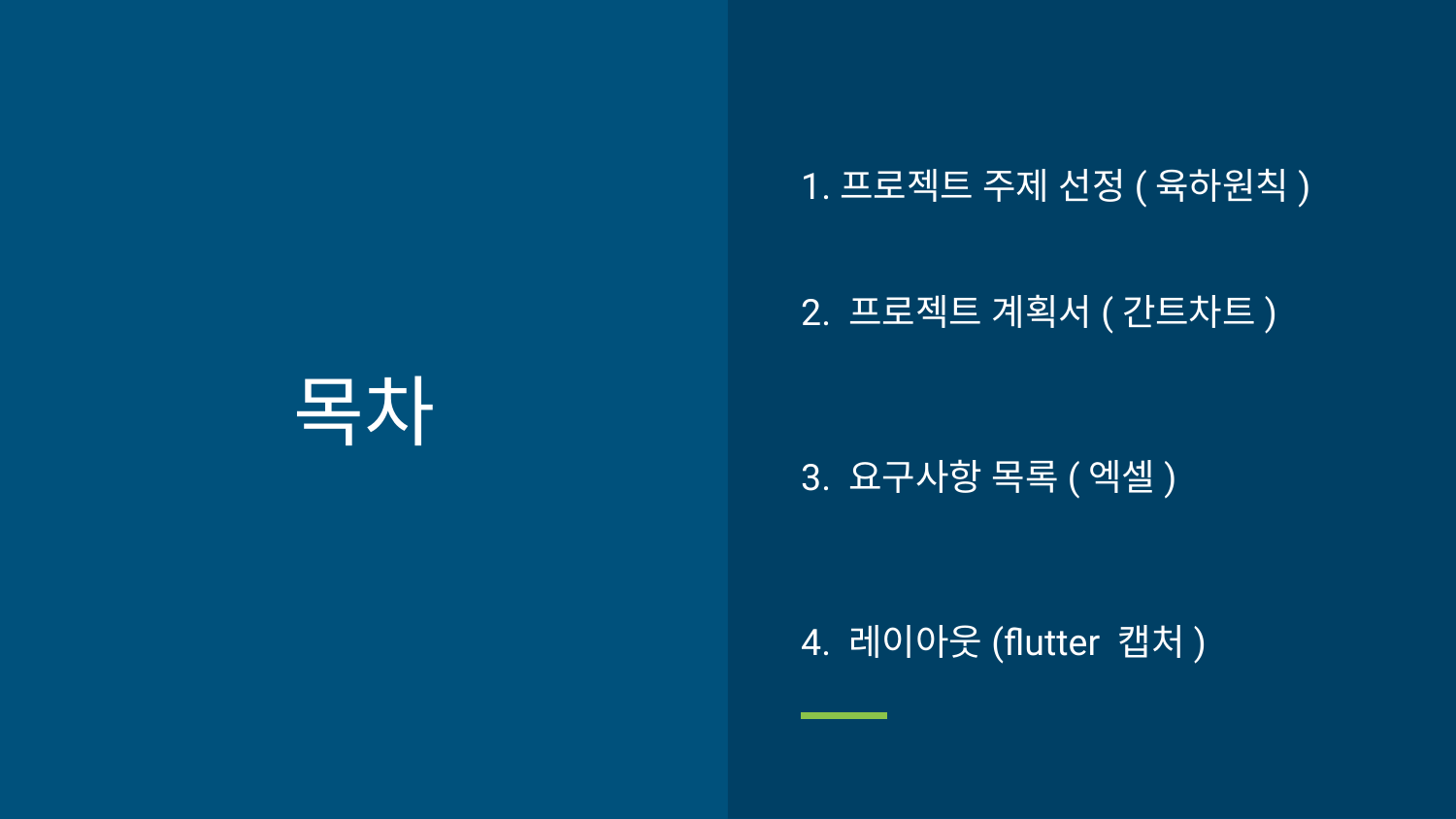

1.프로젝트 주제 선정(육하원칙)
2. 프로젝트 계획서(간트차트)

3. 요구사항 목록(엑셀)

4. 레이아웃(flutter 캡처)
# 목차